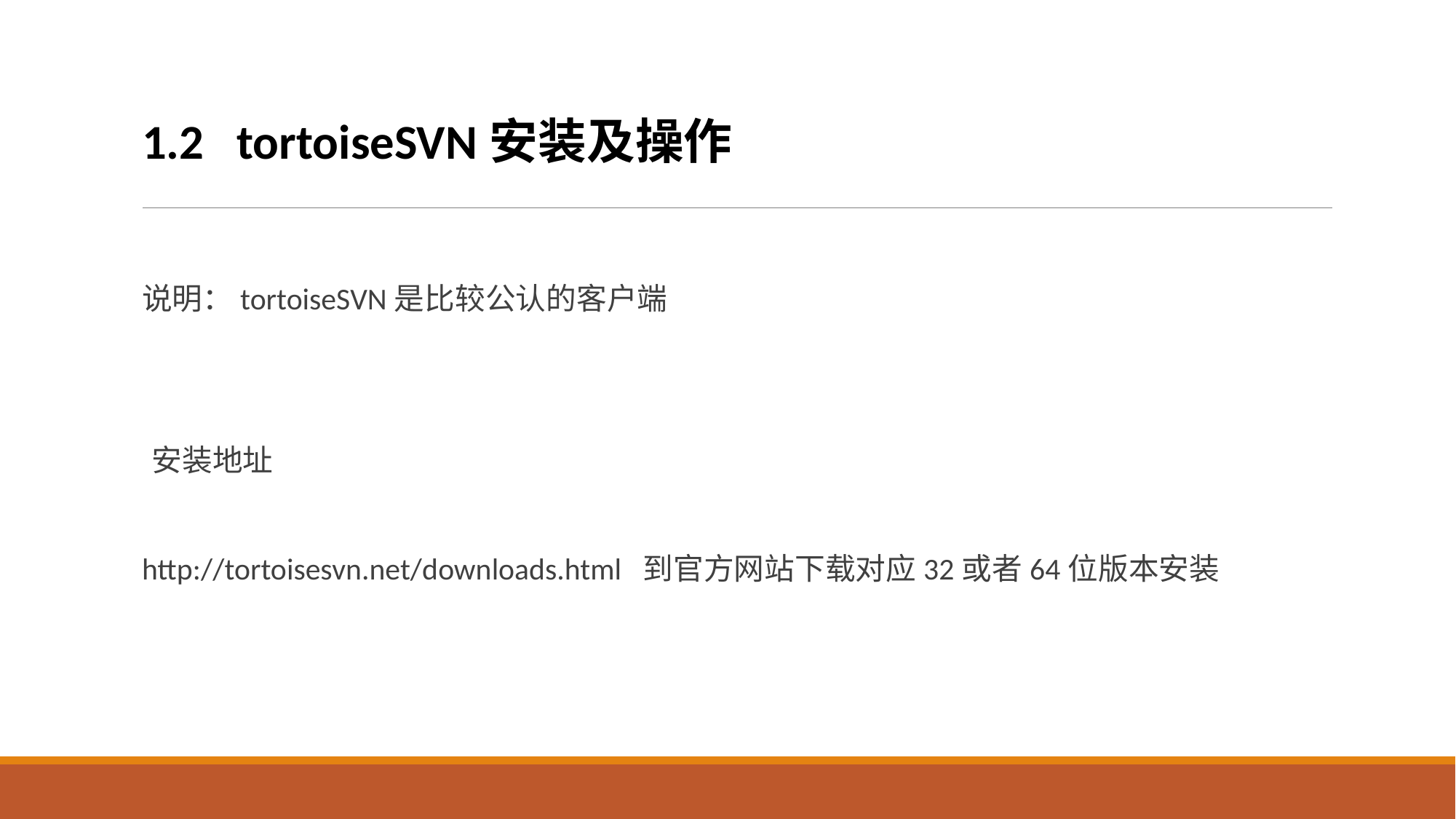

# 1.2   tortoiseSVN安装及操作

说明：tortoiseSVN是比较公认的客户端

  安装地址

http://tortoisesvn.net/downloads.html  到官方网站下载对应32或者64位版本安装